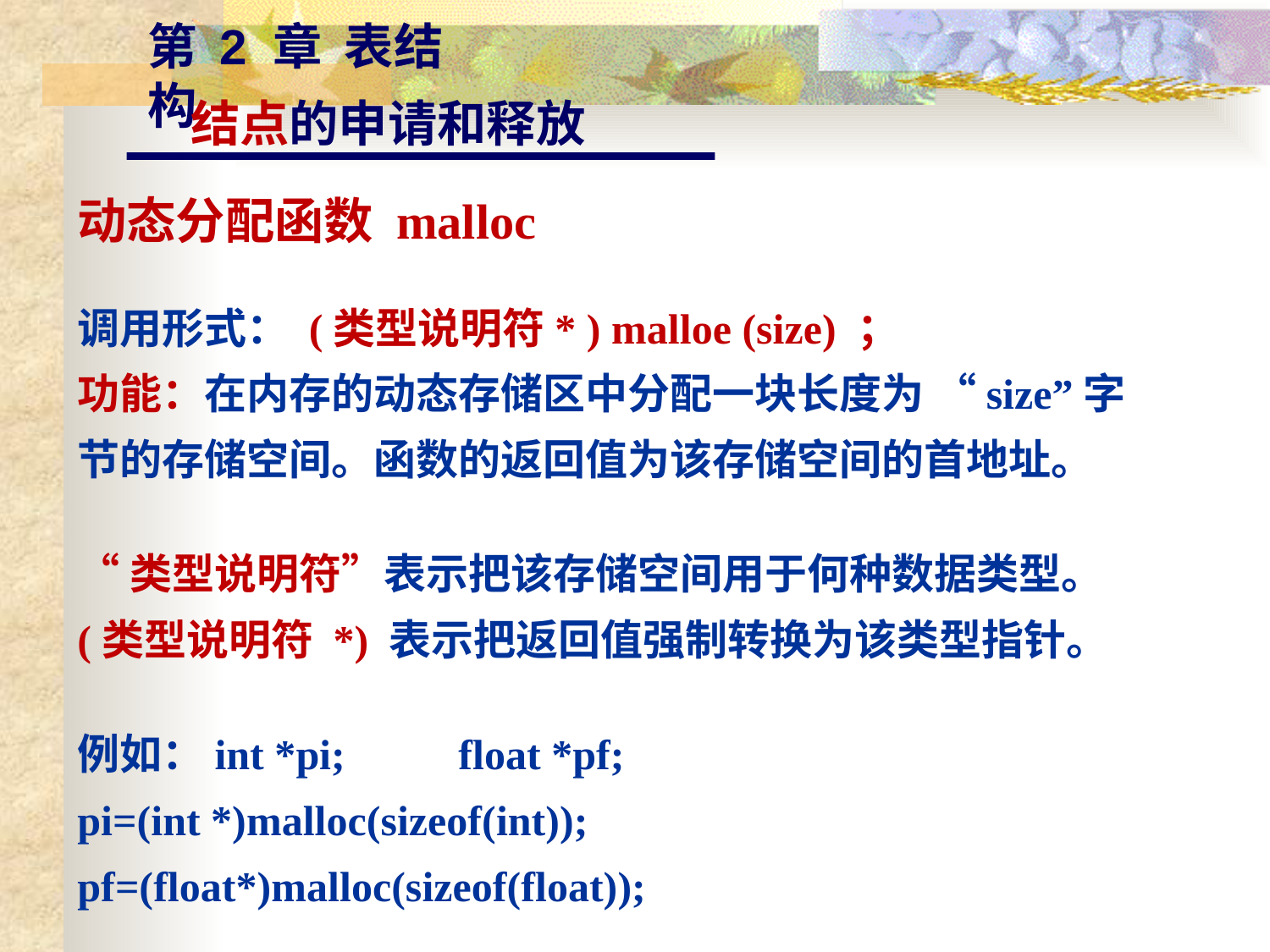

第 2 章  表结构
结点的申请和释放

动态分配函数 malloc
调用形式： (类型说明符* ) malloe (size) ；
功能：在内存的动态存储区中分配一块长度为 “size”字
节的存储空间。函数的返回值为该存储空间的首地址。
“类型说明符”表示把该存储空间用于何种数据类型。
(类型说明符 *) 表示把返回值强制转换为该类型指针。
例如：int *pi;	float *pf;
pi=(int *)malloc(sizeof(int));
pf=(float*)malloc(sizeof(float));